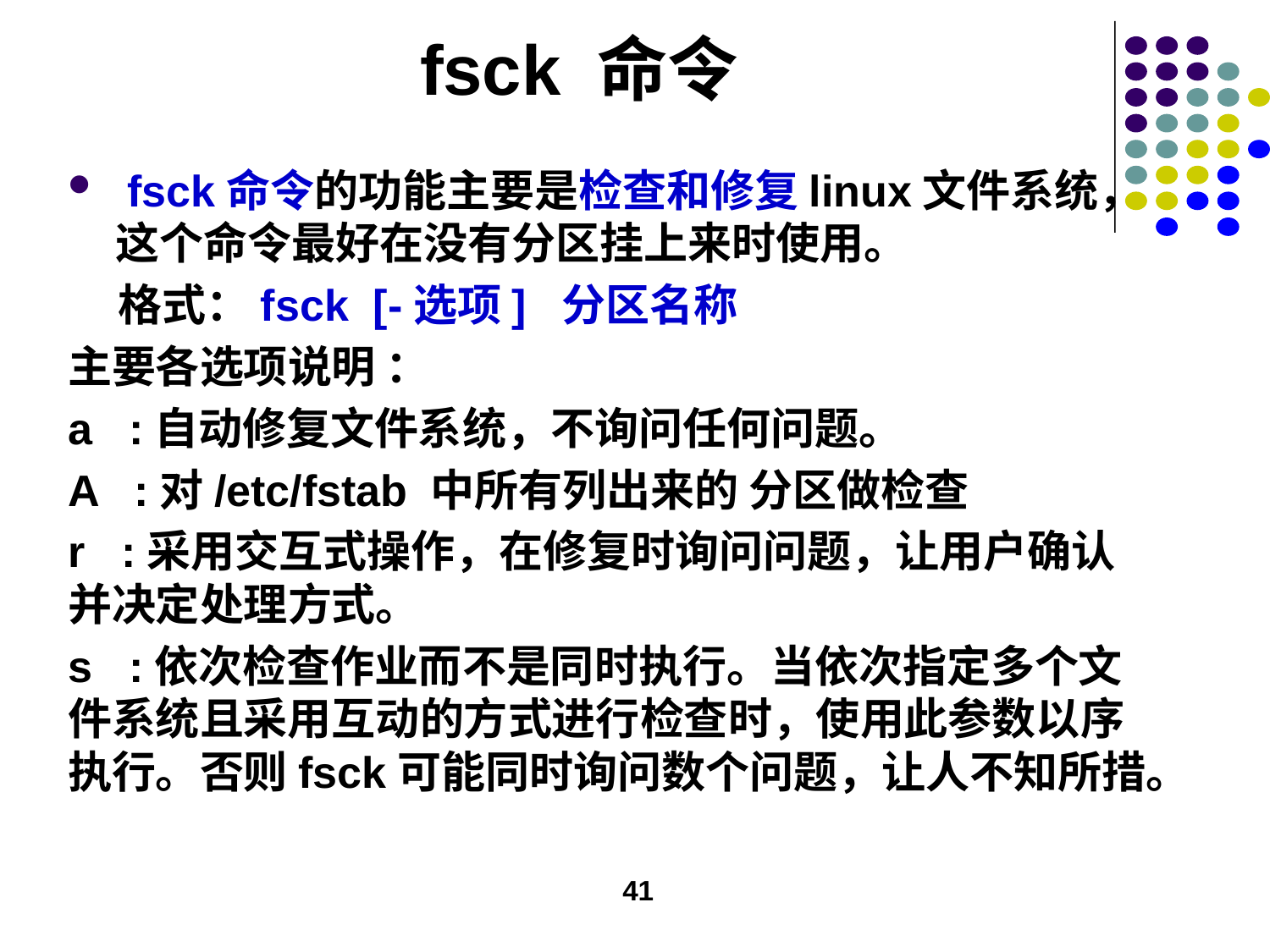

# fsck 命令
 fsck命令的功能主要是检查和修复linux文件系统，这个命令最好在没有分区挂上来时使用。
    格式：fsck  [-选项]  分区名称
主要各选项说明 ：
a   :自动修复文件系统，不询问任何问题。
A   :对/etc/fstab 中所有列出来的 分区做检查
r   :采用交互式操作，在修复时询问问题，让用户确认并决定处理方式。
s   :依次检查作业而不是同时执行。当依次指定多个文件系统且采用互动的方式进行检查时，使用此参数以序执行。否则fsck可能同时询问数个问题，让人不知所措。

41